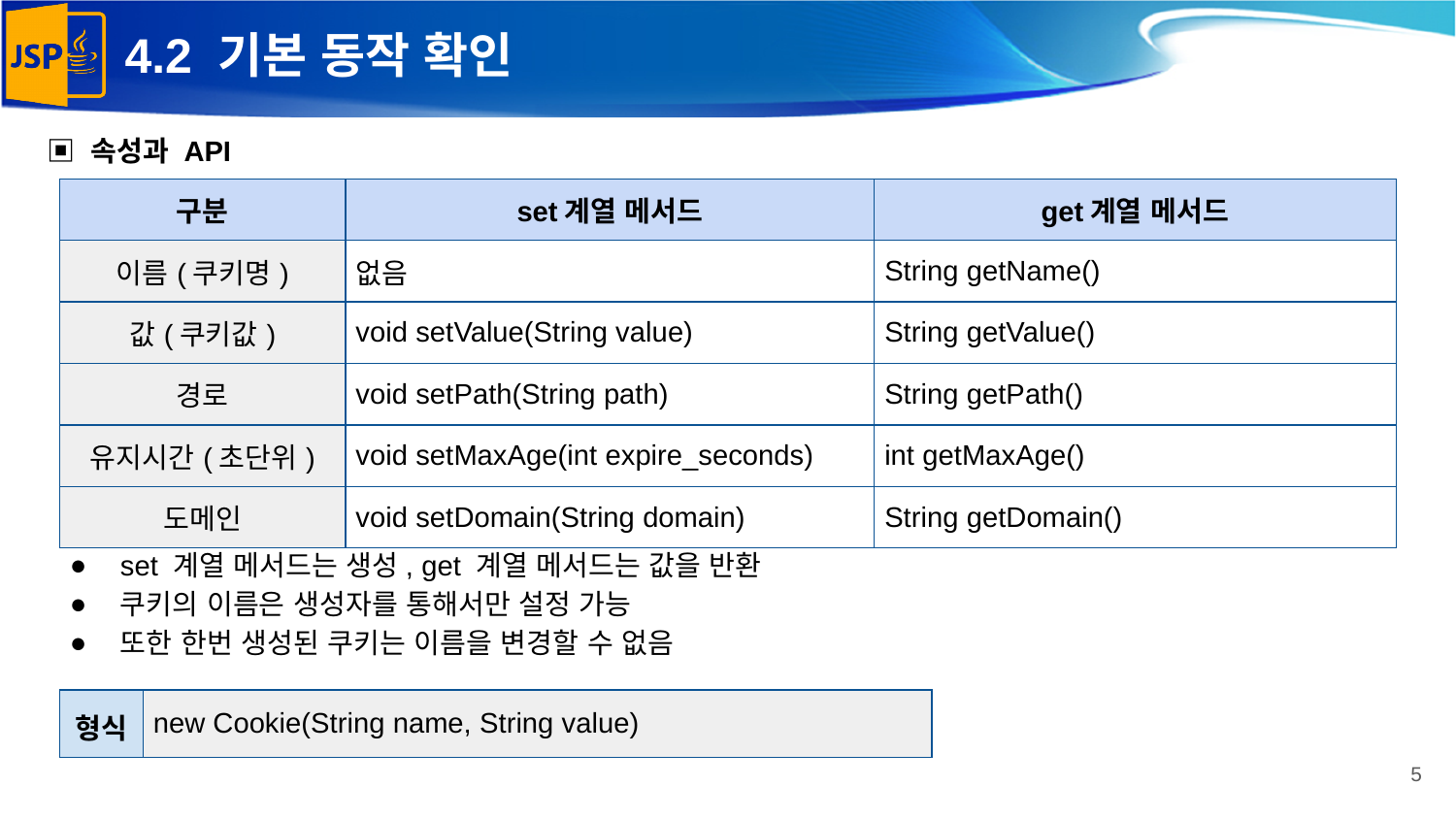

# 4.2 기본 동작 확인
▣ 속성과 API

set 계열 메서드는 생성, get 계열 메서드는 값을 반환
쿠키의 이름은 생성자를 통해서만 설정 가능
또한 한번 생성된 쿠키는 이름을 변경할 수 없음
| 구분 | set계열 메서드 | get계열 메서드 |
| --- | --- | --- |
| 이름(쿠키명) | 없음 | String getName() |
| 값(쿠키값) | void setValue(String value) | String getValue() |
| 경로 | void setPath(String path) | String getPath() |
| 유지시간(초단위) | void setMaxAge(int expire\_seconds) | int getMaxAge() |
| 도메인 | void setDomain(String domain) | String getDomain() |
| 형식 | new Cookie(String name, String value) |  |
| --- | --- | --- |
5